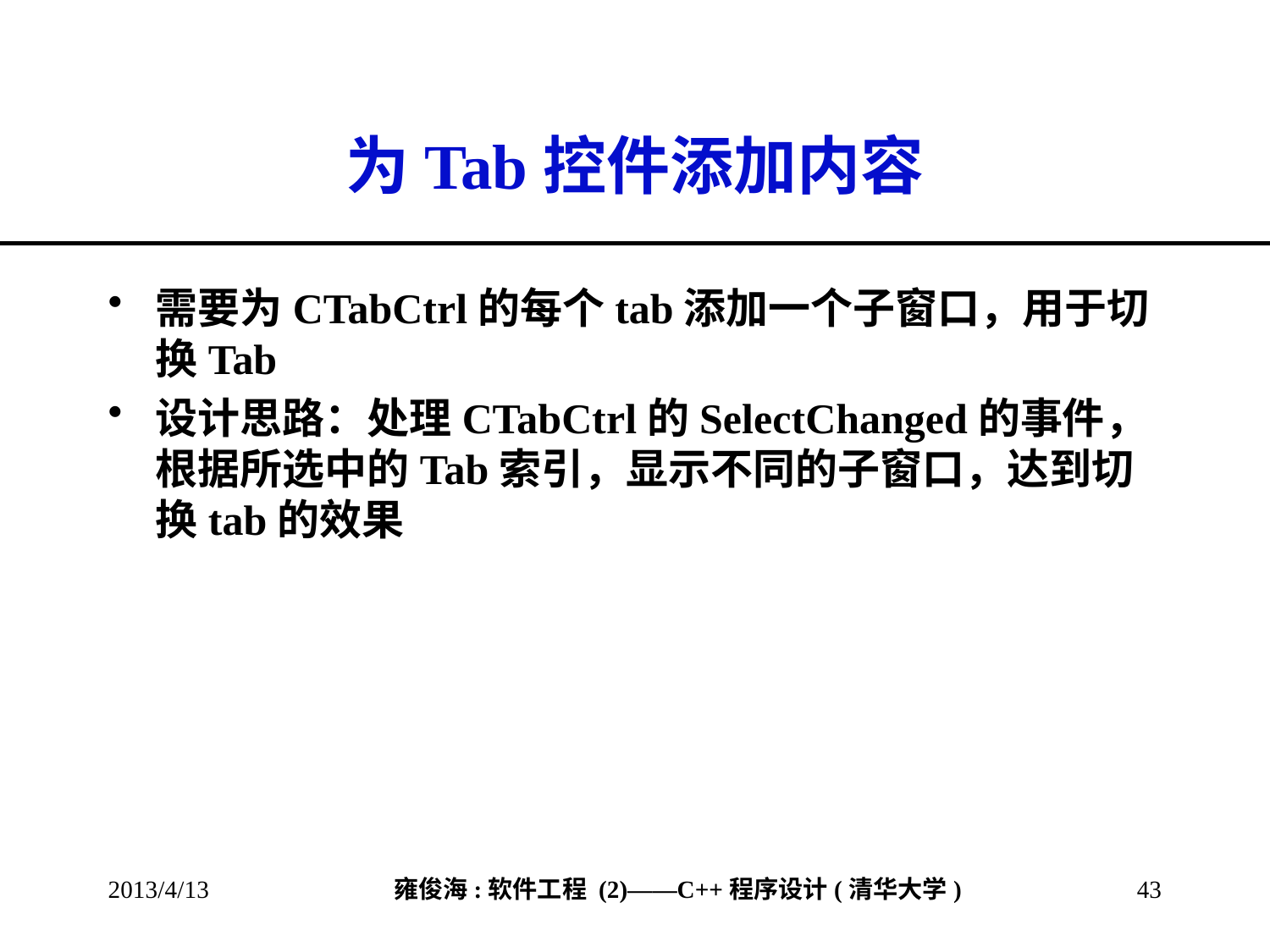

# 为Tab控件添加内容
需要为CTabCtrl的每个tab添加一个子窗口，用于切换Tab
设计思路：处理CTabCtrl的SelectChanged的事件，根据所选中的Tab索引，显示不同的子窗口，达到切换tab的效果
2013/4/13
43